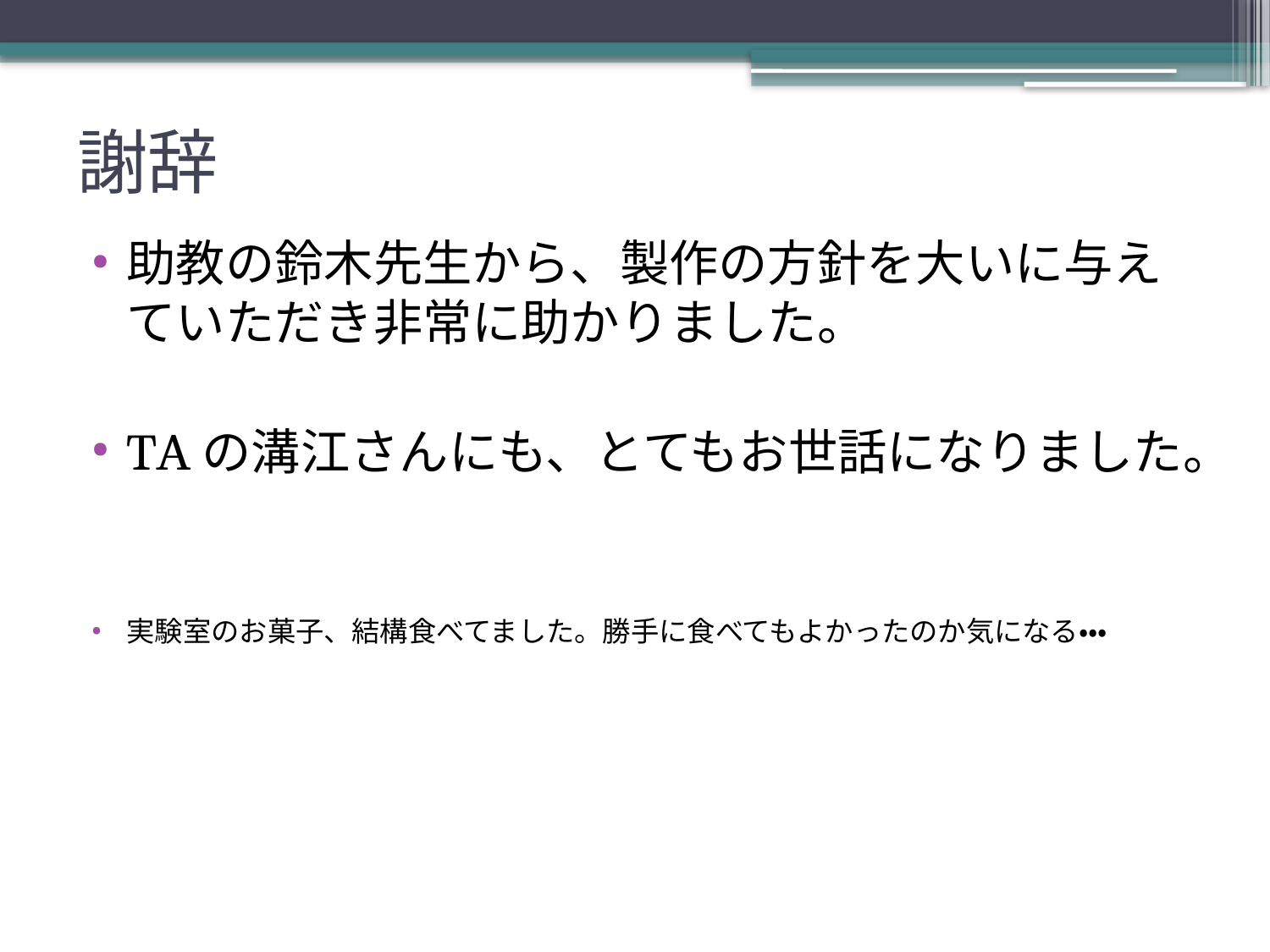

# 謝辞
助教の鈴木先生から、製作の方針を大いに与えていただき非常に助かりました。

TAの溝江さんにも、とてもお世話になりました。

実験室のお菓子、結構食べてました。勝手に食べてもよかったのか気になる・・・